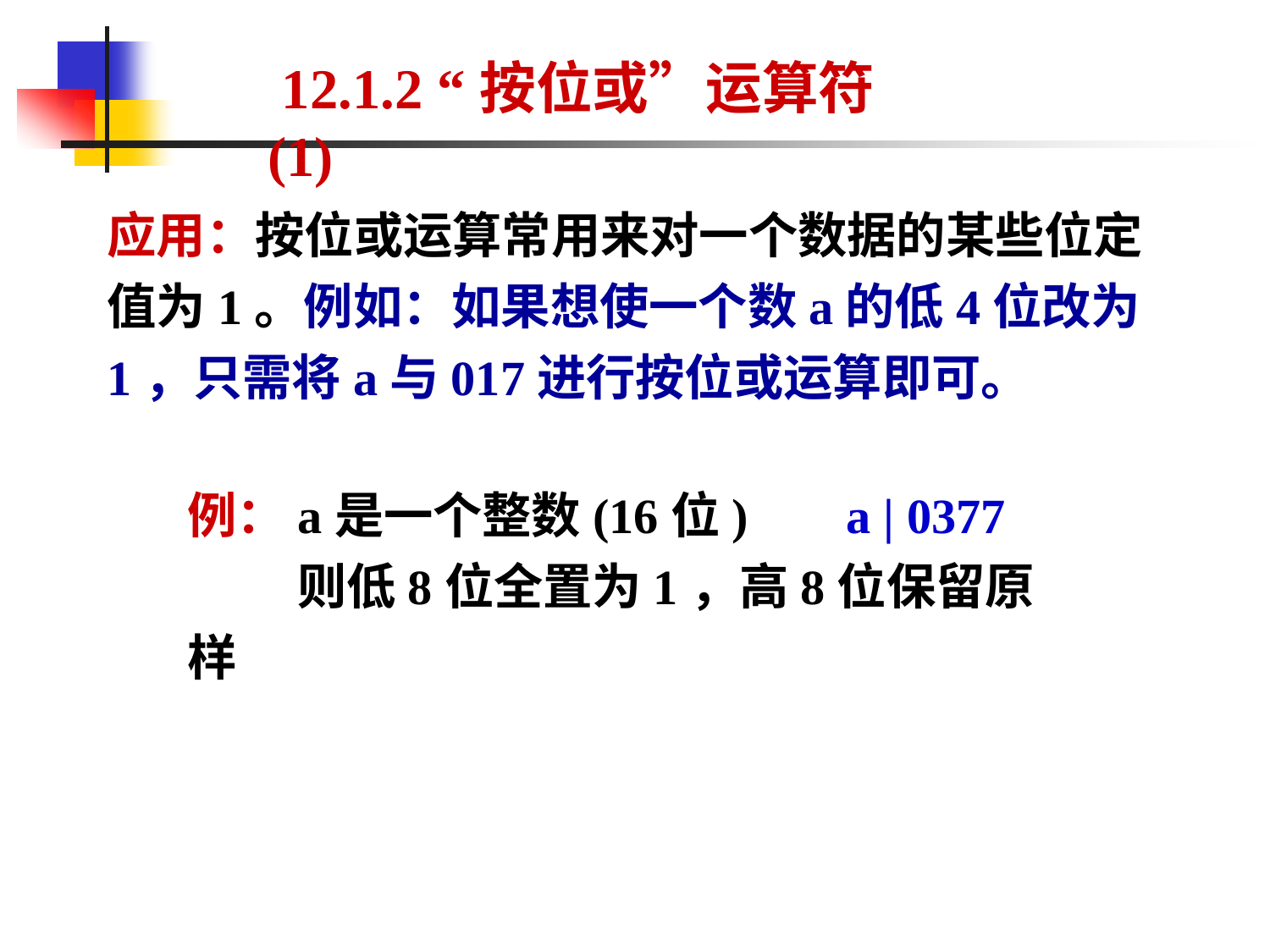

# 12.1.2 “按位或”运算符(1)
应用：按位或运算常用来对一个数据的某些位定值为1。例如：如果想使一个数a的低4位改为1，只需将a与017进行按位或运算即可。
例：a是一个整数(16位)        a | 0377
        则低8位全置为1，高8位保留原样